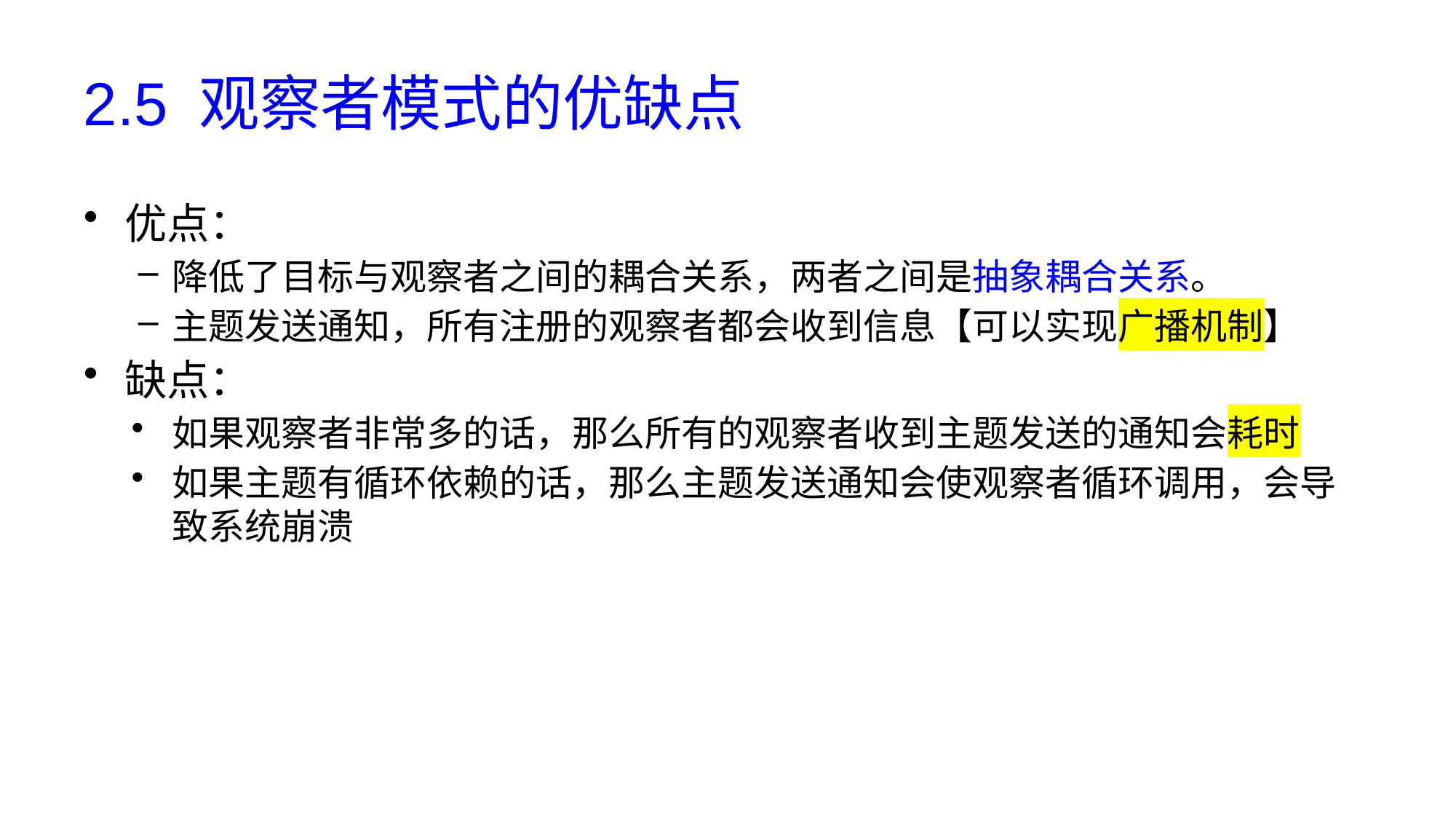

# 2.5 观察者模式的优缺点
优点：
降低了目标与观察者之间的耦合关系，两者之间是抽象耦合关系。
主题发送通知，所有注册的观察者都会收到信息【可以实现广播机制】
缺点：
如果观察者非常多的话，那么所有的观察者收到主题发送的通知会耗时
如果主题有循环依赖的话，那么主题发送通知会使观察者循环调用，会导致系统崩溃
33